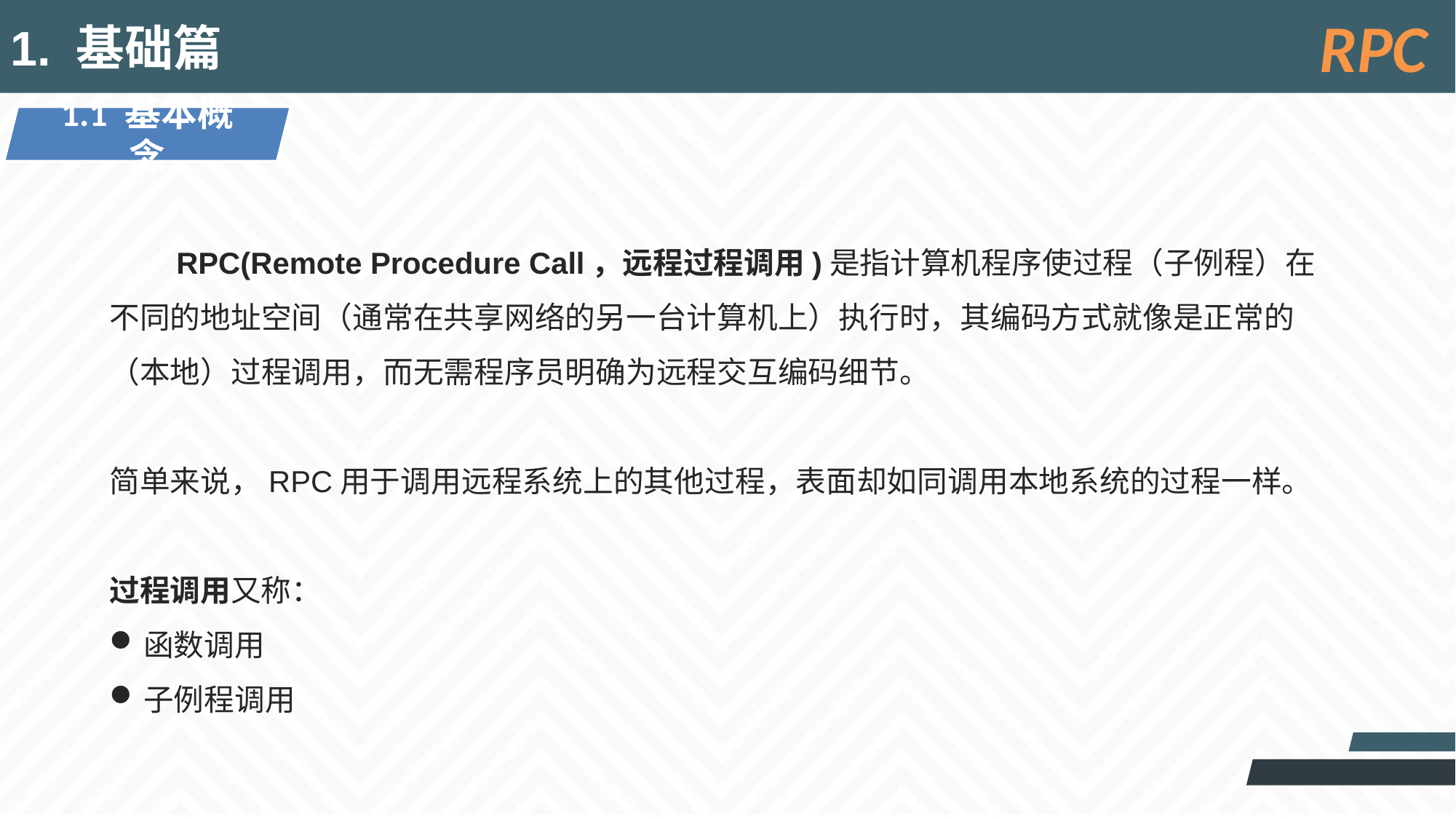

1. 基础篇
RPC
1.1 基本概念
        RPC(Remote Procedure Call，远程过程调用)是指计算机程序使过程（子例程）在不同的地址空间（通常在共享网络的另一台计算机上）执行时，其编码方式就像是正常的（本地）过程调用，而无需程序员明确为远程交互编码细节。

简单来说，RPC用于调用远程系统上的其他过程，表面却如同调用本地系统的过程一样。

过程调用又称：
函数调用
子例程调用